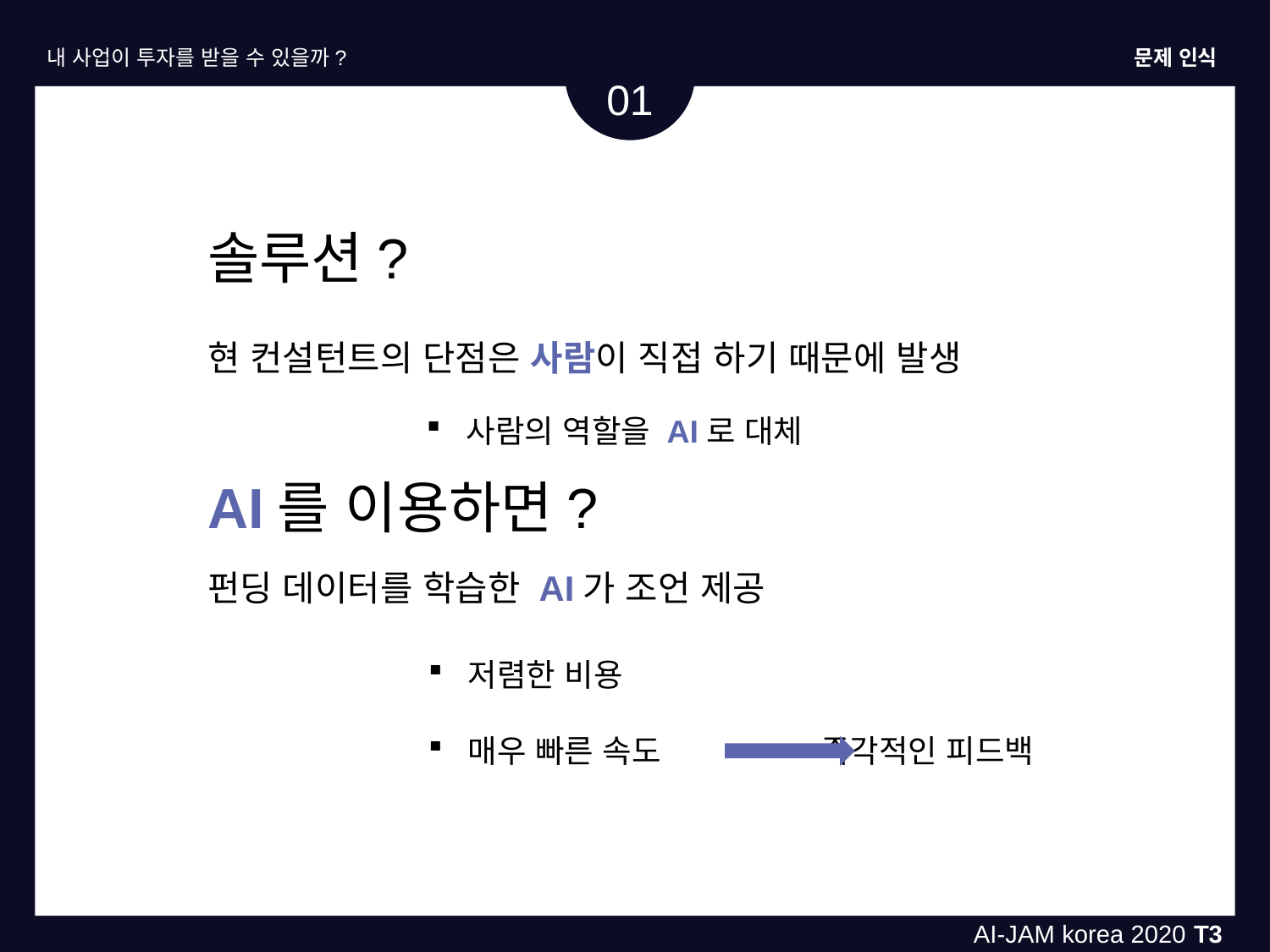

내 사업이 투자를 받을 수 있을까?
문제 인식
01

솔루션?
현 컨설턴트의 단점은 사람이 직접 하기 때문에 발생

사람의 역할을 AI로 대체
AI를 이용하면?
펀딩 데이터를 학습한 AI가 조언 제공
저렴한 비용

매우 빠른 속도                  즉각적인 피드백

AI-JAM korea 2020 T3